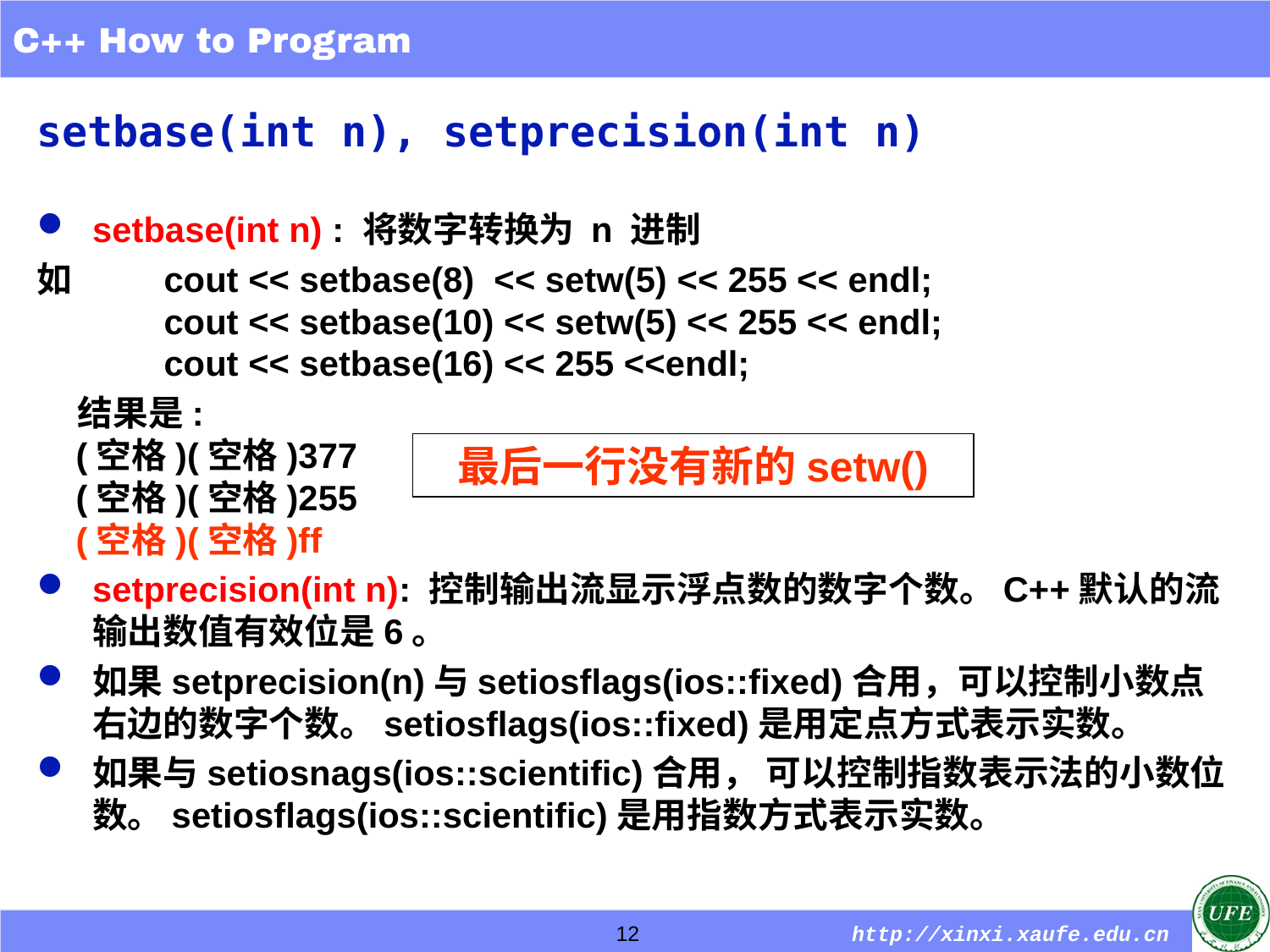

# setbase(int n), setprecision(int n)
setbase(int n) : 将数字转换为 n 进制
如 	cout << setbase(8)  << setw(5) << 255 << endl;
       	cout << setbase(10) << setw(5) << 255 << endl;
       	cout << setbase(16) << 255 <<endl;
    结果是:
    (空格)(空格)377
    (空格)(空格)255
    (空格)(空格)ff
setprecision(int n): 控制输出流显示浮点数的数字个数。C++默认的流输出数值有效位是6。
如果setprecision(n)与setiosflags(ios::fixed)合用，可以控制小数点右边的数字个数。setiosflags(ios::fixed)是用定点方式表示实数。
如果与setiosnags(ios::scientific)合用， 可以控制指数表示法的小数位数。setiosflags(ios::scientific)是用指数方式表示实数。
最后一行没有新的setw()
12